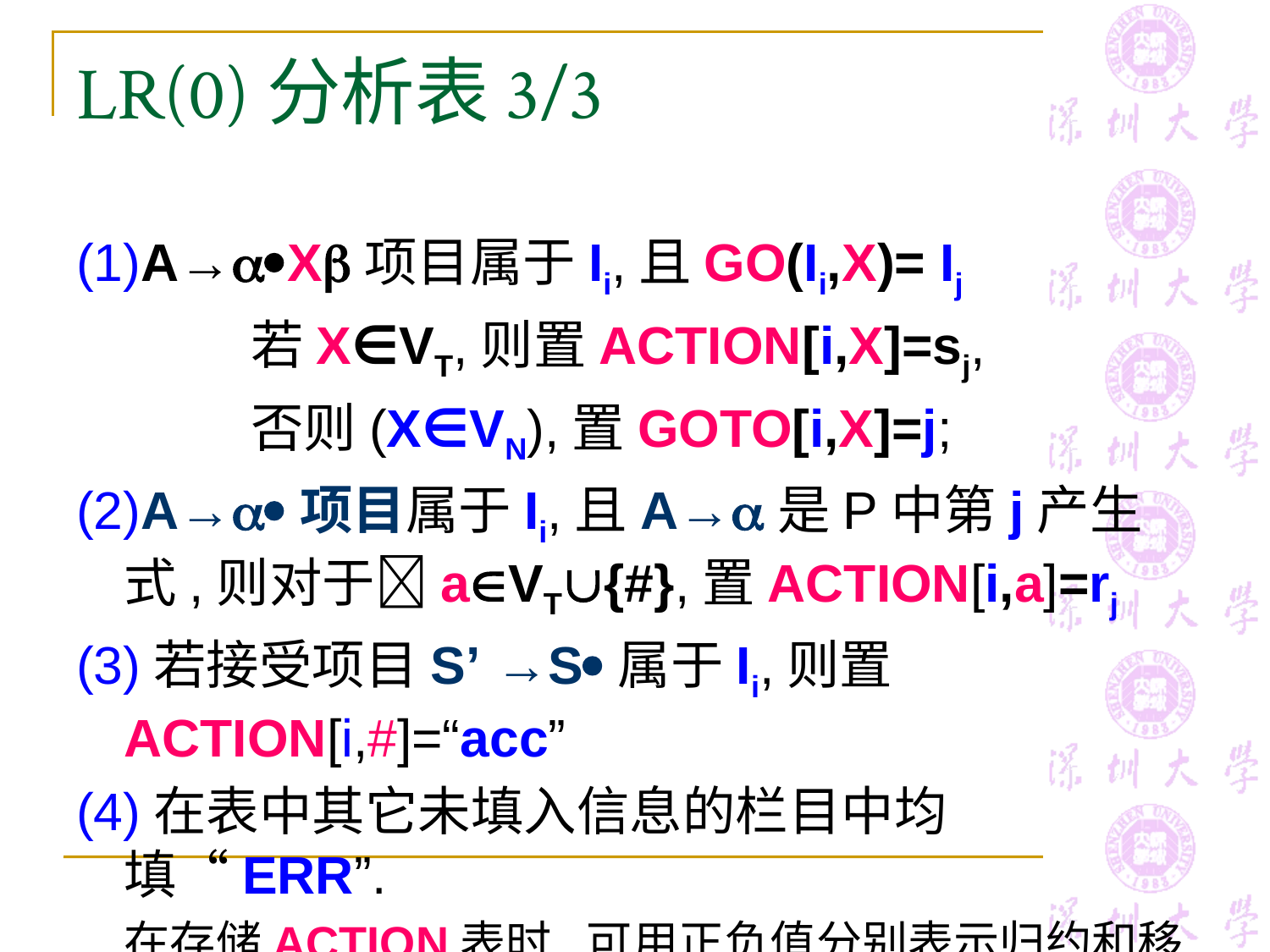

# LR(0)分析表3/3
(1)A→α•Xβ项目属于Ii,且GO(Ii,X)= Ij
		若X∈VT,则置ACTION[i,X]=sj,
		否则(X∈VN),置GOTO[i,X]=j;
(2)A→α•项目属于Ii,且A→α是P中第j产生式,则对于∀a∈VT∪{#},置ACTION[i,a]=rj
(3)若接受项目S’ →S•属于Ii,则置ACTION[i,#]=“acc”
(4)在表中其它未填入信息的栏目中均填“ERR”.
在存储ACTION表时,可用正负值分别表示归约和移进.